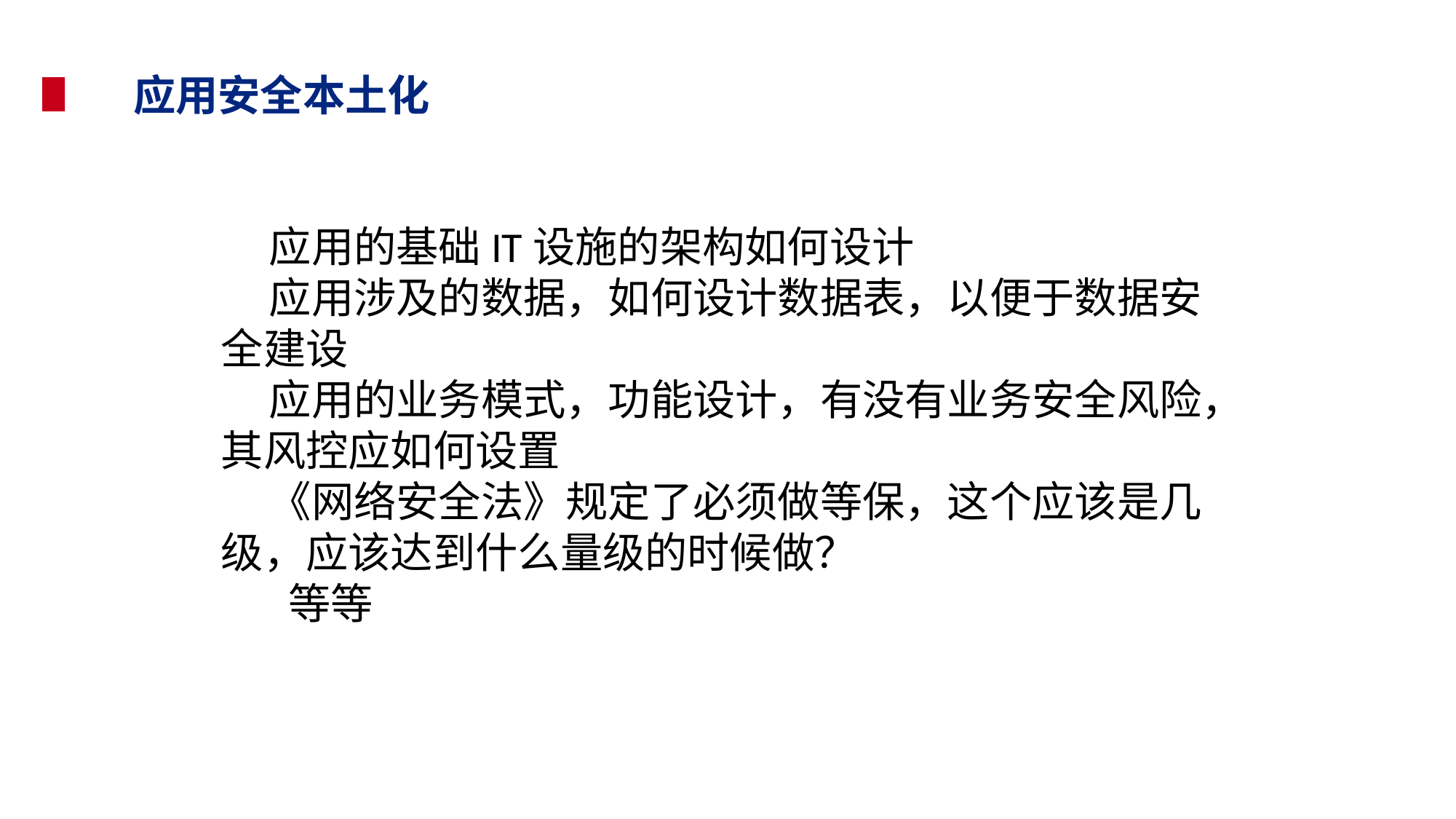

应用安全本土化

    应用的基础IT设施的架构如何设计
    应用涉及的数据，如何设计数据表，以便于数据安全建设
    应用的业务模式，功能设计，有没有业务安全风险，其风控应如何设置
    《网络安全法》规定了必须做等保，这个应该是几级，应该达到什么量级的时候做？
      等等